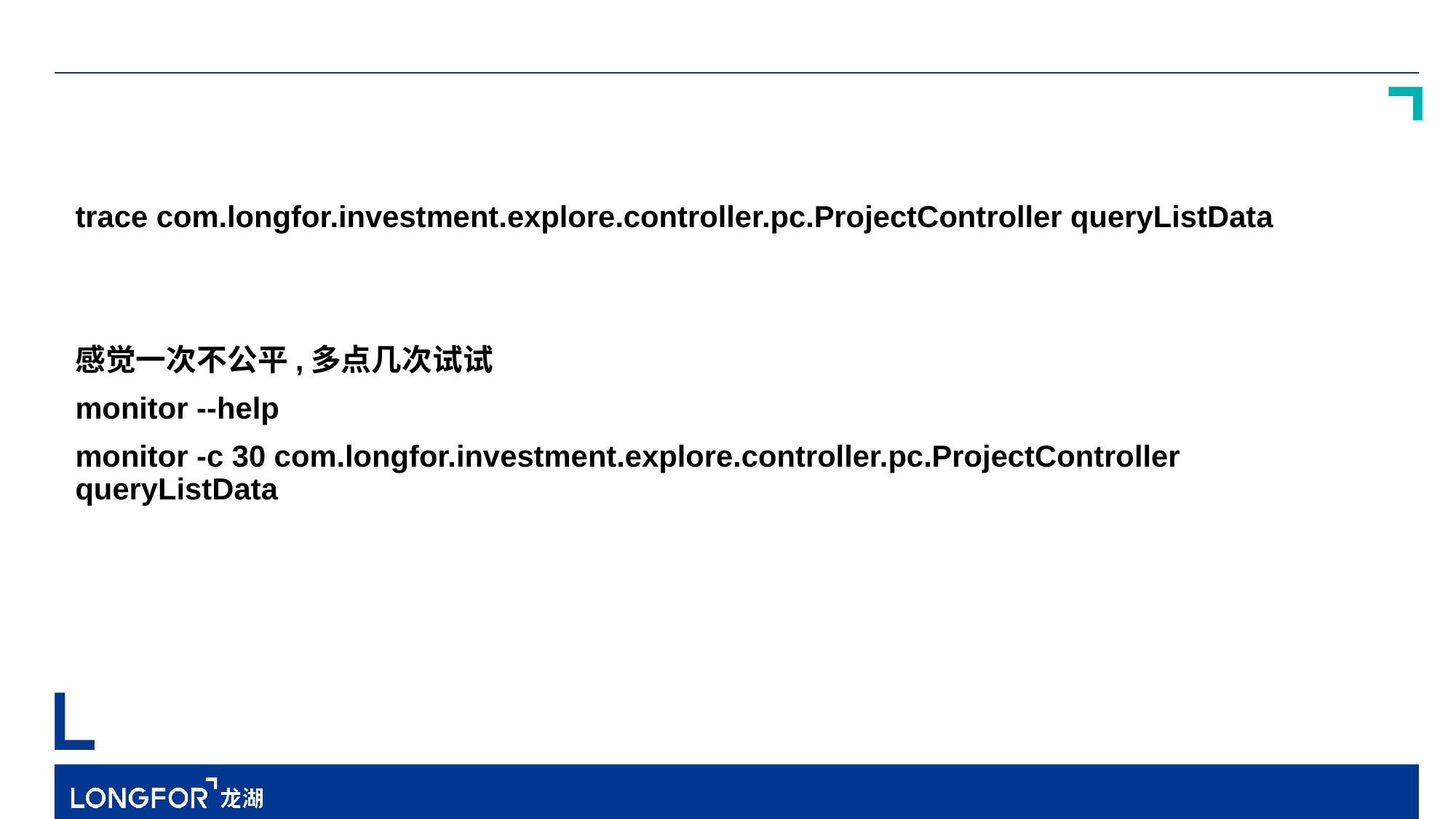

trace com.longfor.investment.explore.controller.pc.ProjectController queryListData

感觉一次不公平,多点几次试试
monitor --help
monitor -c 30 com.longfor.investment.explore.controller.pc.ProjectController queryListData